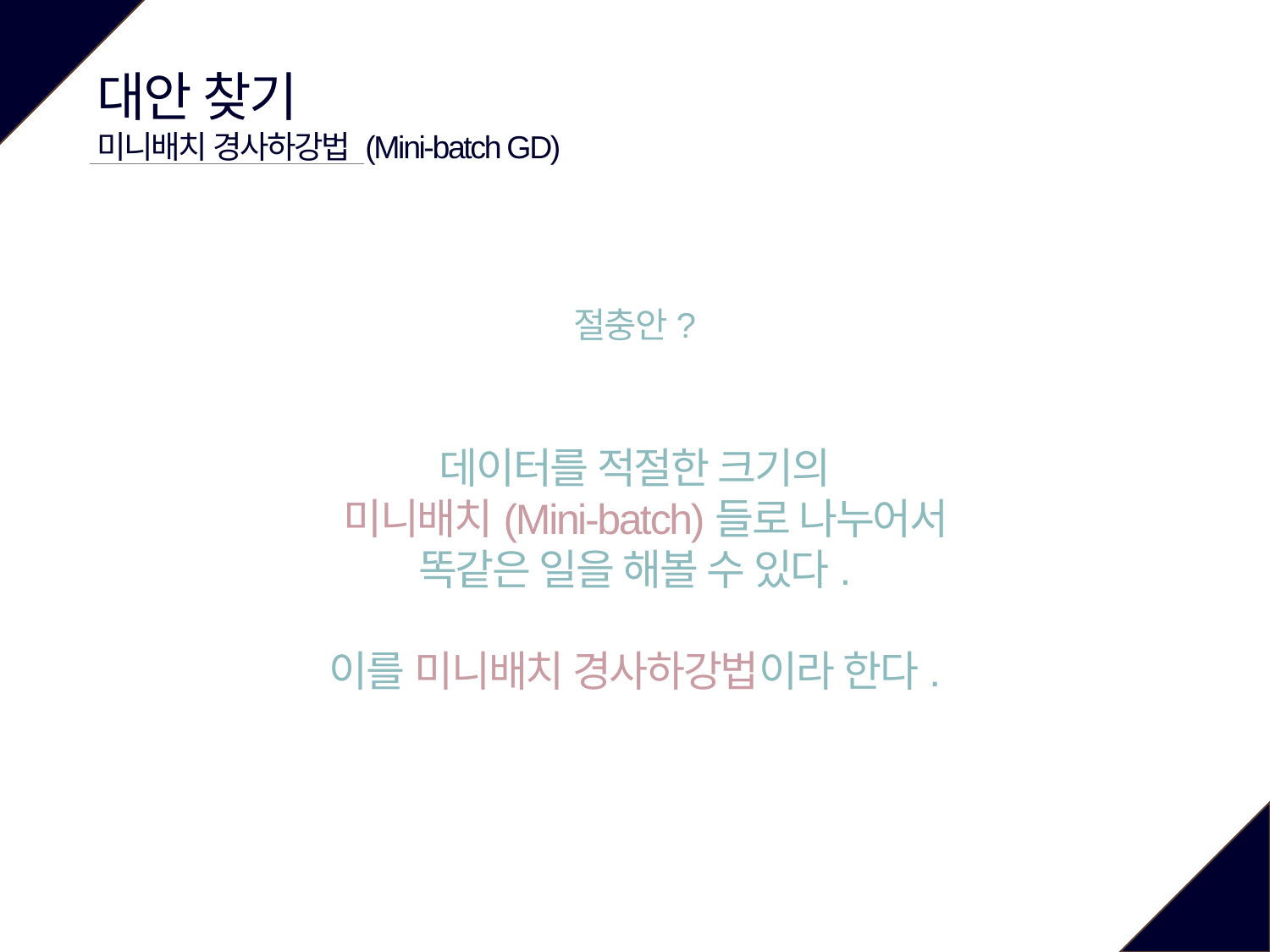

대안 찾기
미니배치 경사하강법 (Mini-batch GD)
절충안?
데이터를 적절한 크기의
 미니배치(Mini-batch)들로 나누어서
똑같은 일을 해볼 수 있다.

이를 미니배치 경사하강법이라 한다.